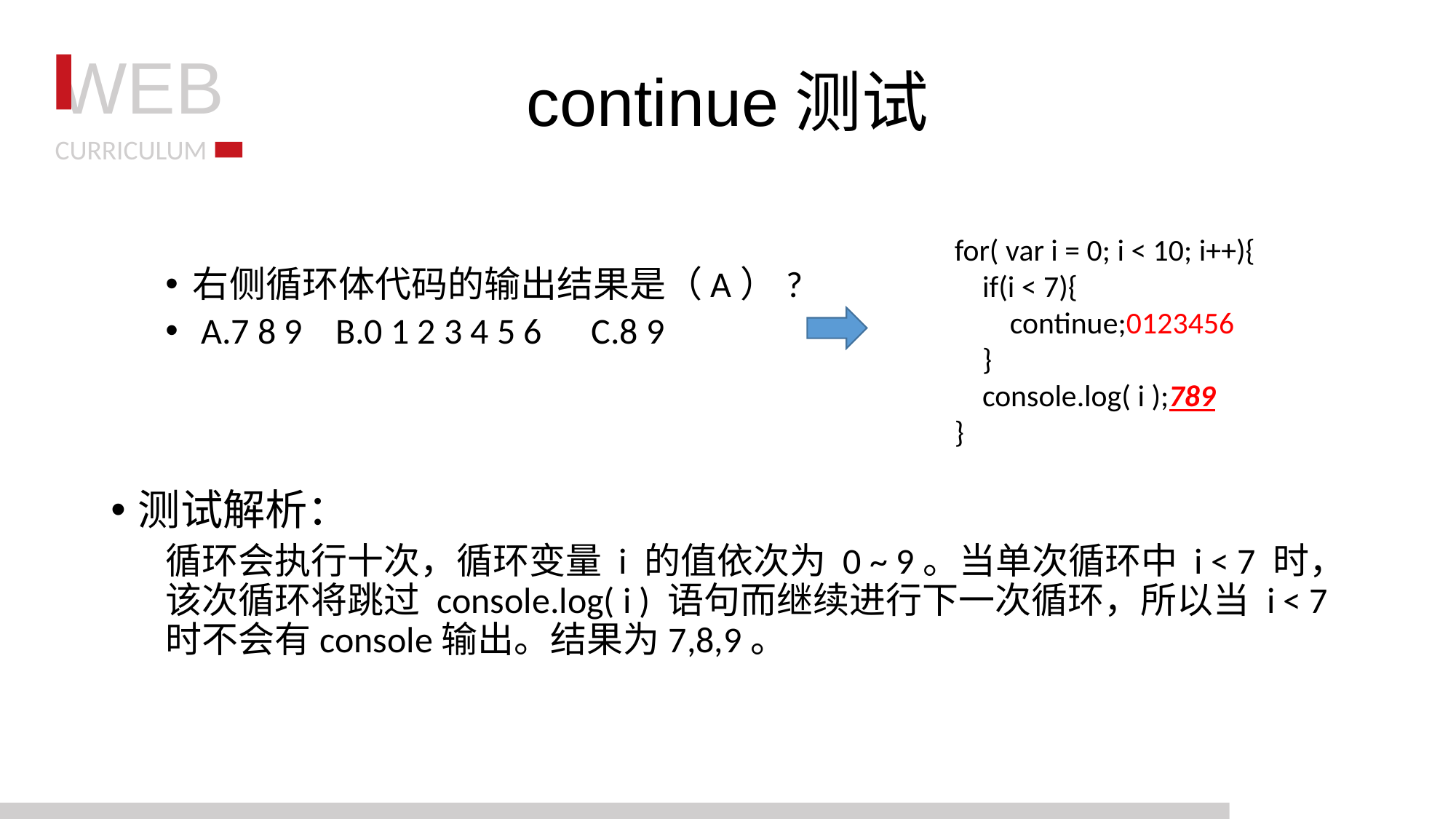

# continue测试

右侧循环体代码的输出结果是（A）?
 A.7 8 9    B.0 1 2 3 4 5 6      C.8 9

测试解析：
循环会执行十次，循环变量 i 的值依次为 0 ~ 9。当单次循环中 i < 7 时，该次循环将跳过 console.log( i ) 语句而继续进行下一次循环，所以当 i < 7 时不会有console输出。结果为7,8,9。
for( var i = 0; i < 10; i++){
    if(i < 7){
        continue;0123456
    }
    console.log( i );789
}